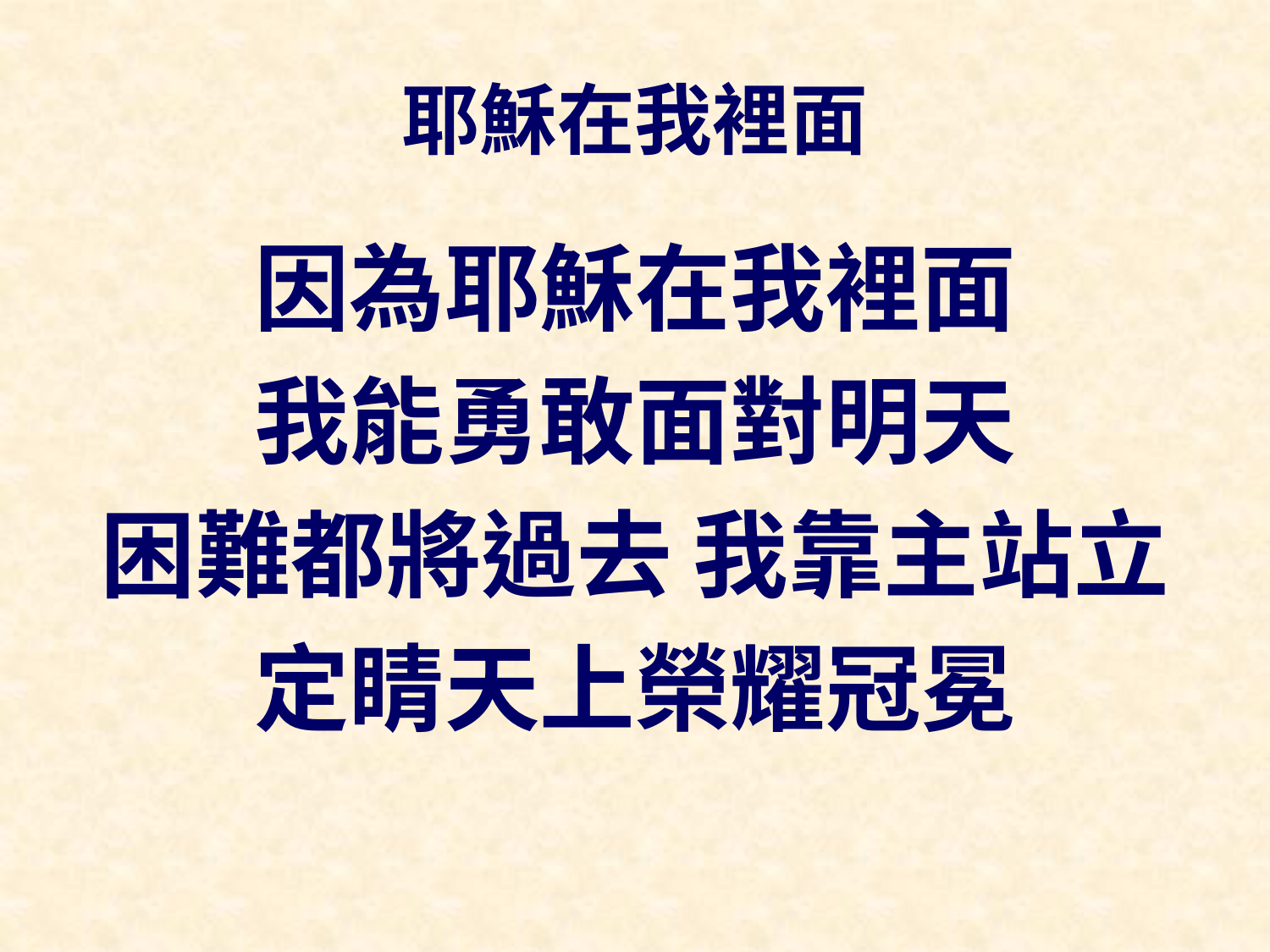

# 耶穌在我裡面
因為耶穌在我裡面
我能勇敢面對明天
困難都將過去 我靠主站立
定睛天上榮耀冠冕